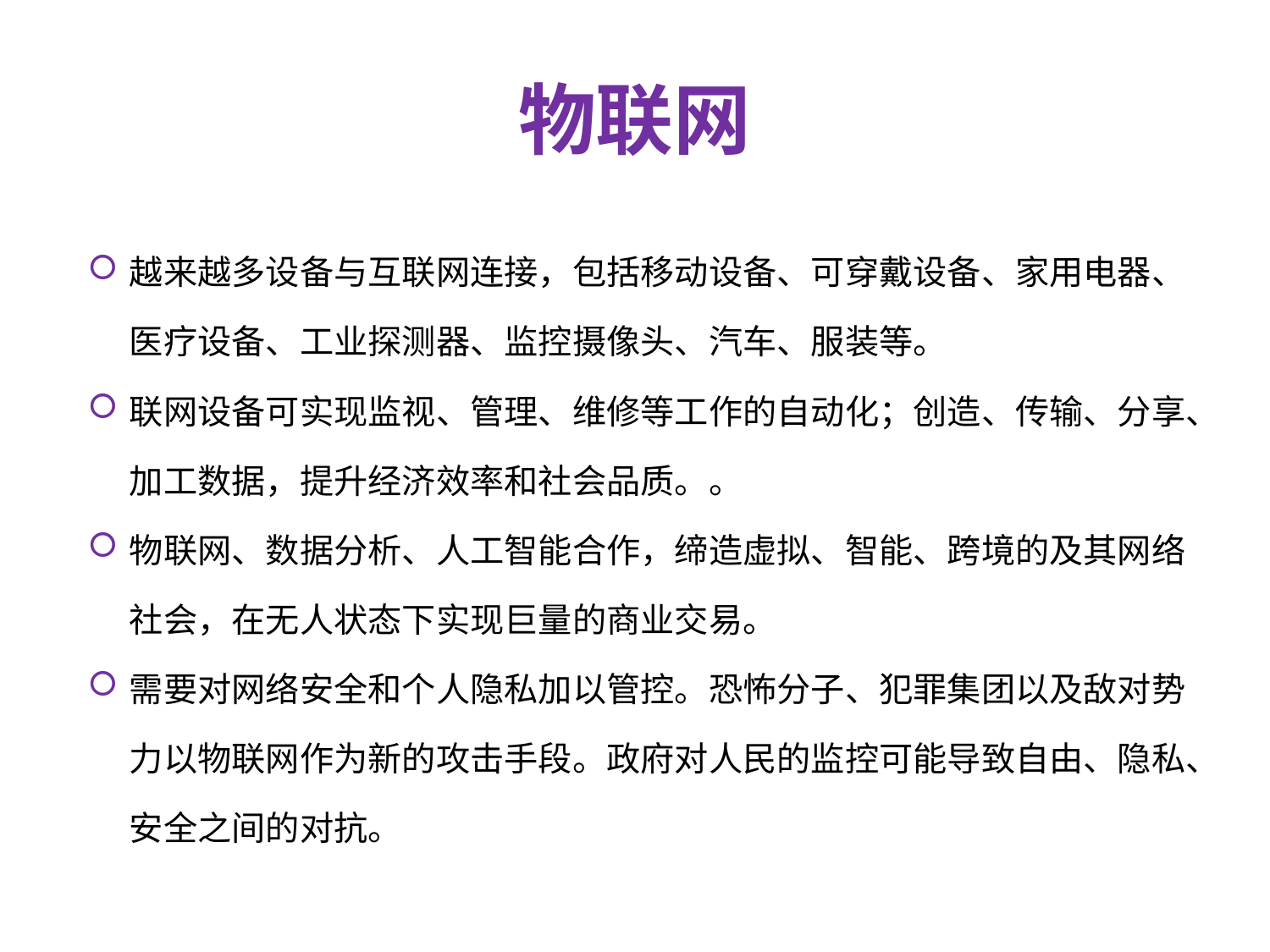

# 物联网
越来越多设备与互联网连接，包括移动设备、可穿戴设备、家用电器、医疗设备、工业探测器、监控摄像头、汽车、服装等。
联网设备可实现监视、管理、维修等工作的自动化；创造、传输、分享、加工数据，提升经济效率和社会品质。。
物联网、数据分析、人工智能合作，缔造虚拟、智能、跨境的及其网络社会，在无人状态下实现巨量的商业交易。
需要对网络安全和个人隐私加以管控。恐怖分子、犯罪集团以及敌对势力以物联网作为新的攻击手段。政府对人民的监控可能导致自由、隐私、安全之间的对抗。